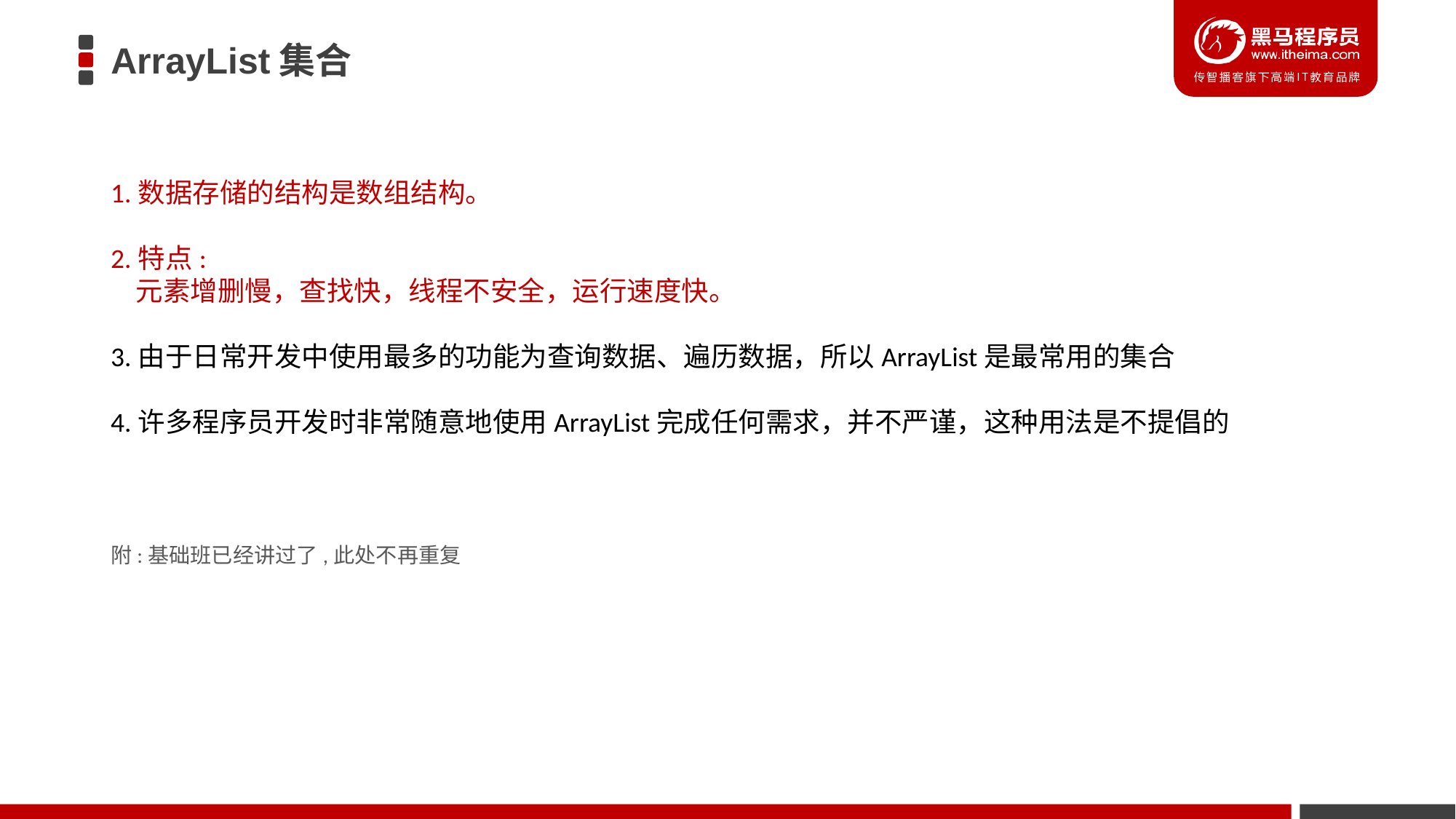

# ArrayList集合

1.数据存储的结构是数组结构。

2.特点:
   元素增删慢，查找快，线程不安全，运行速度快。

3.由于日常开发中使用最多的功能为查询数据、遍历数据，所以ArrayList是最常用的集合

4.许多程序员开发时非常随意地使用ArrayList完成任何需求，并不严谨，这种用法是不提倡的
附:基础班已经讲过了,此处不再重复